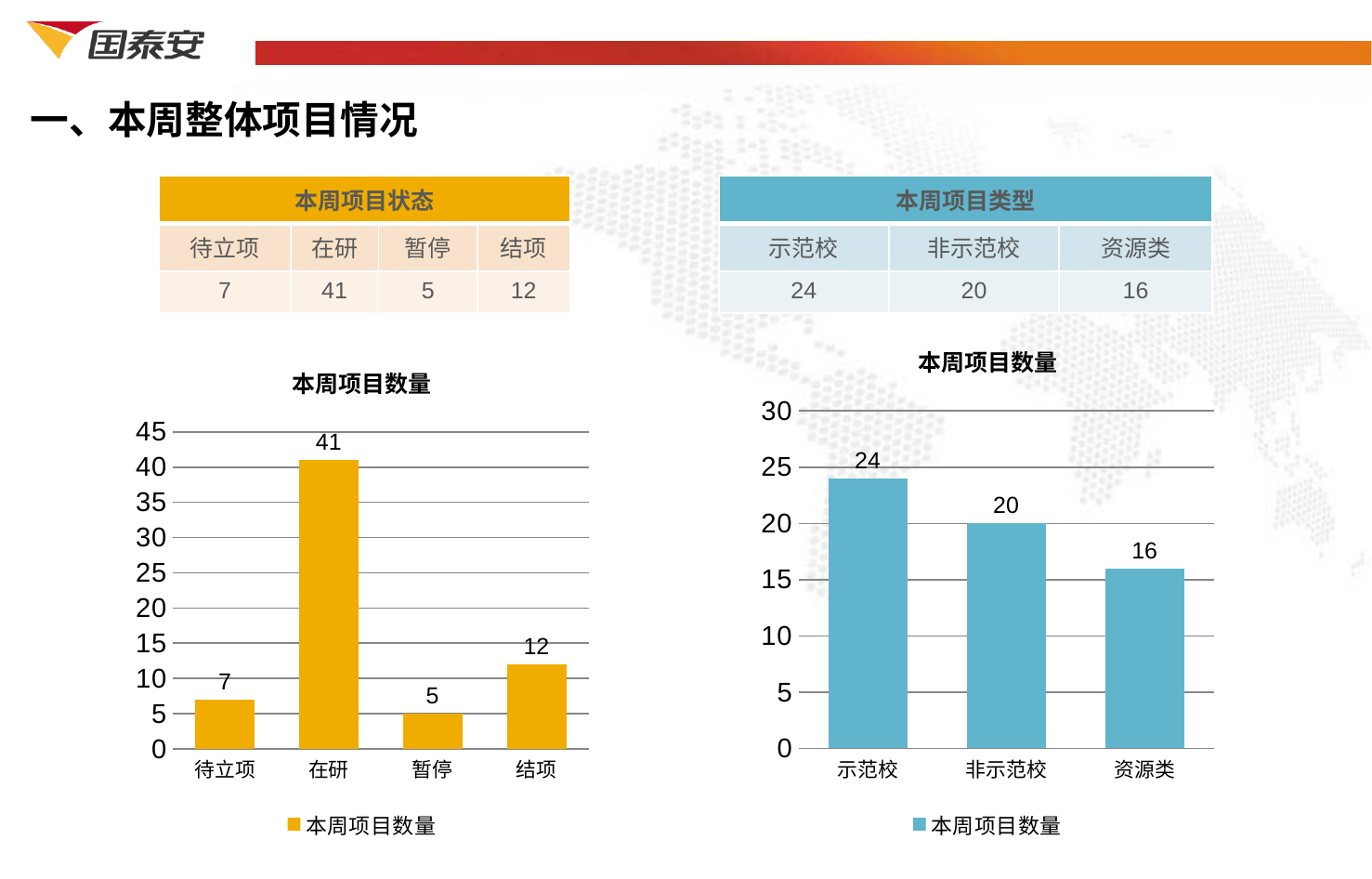

一、本周整体项目情况
| 本周项目状态 |  |  |  |
| --- | --- | --- | --- |
| 待立项 | 在研 | 暂停 | 结项 |
| 7 | 41 | 5 | 12 |
| 本周项目类型 |  |  |
| --- | --- | --- |
| 示范校 | 非示范校 | 资源类 |
| 24 | 20 | 16 |

### Chart:

| Category | 本周项目数量 |
|---|---|
| 示范校 | 24.0 |
| 非示范校 | 20.0 |
| 资源类 | 16.0 |

### Chart:

| Category | 本周项目数量 |
|---|---|
| 待立项 | 7.0 |
| 在研 | 41.0 |
| 暂停 | 5.0 |
| 结项 | 12.0 |